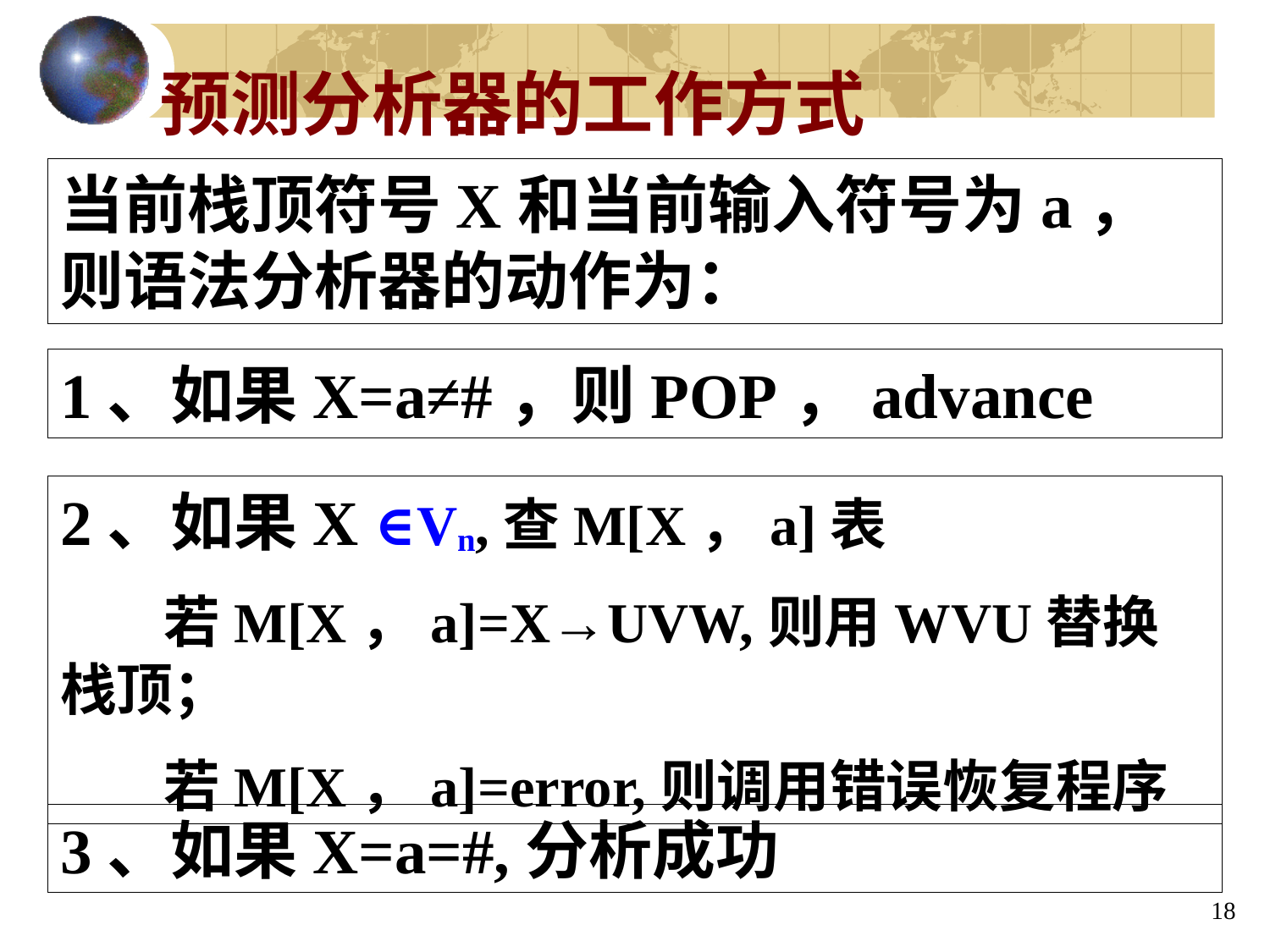

预测分析器的工作方式
当前栈顶符号X和当前输入符号为a，则语法分析器的动作为：
1、如果X=a≠#，则POP，advance
2、如果X ∈Vn,查M[X，a]表
       若M[X，a]=X→UVW,则用WVU替换栈顶；
       若M[X，a]=error,则调用错误恢复程序
3、如果X=a=#,分析成功
18